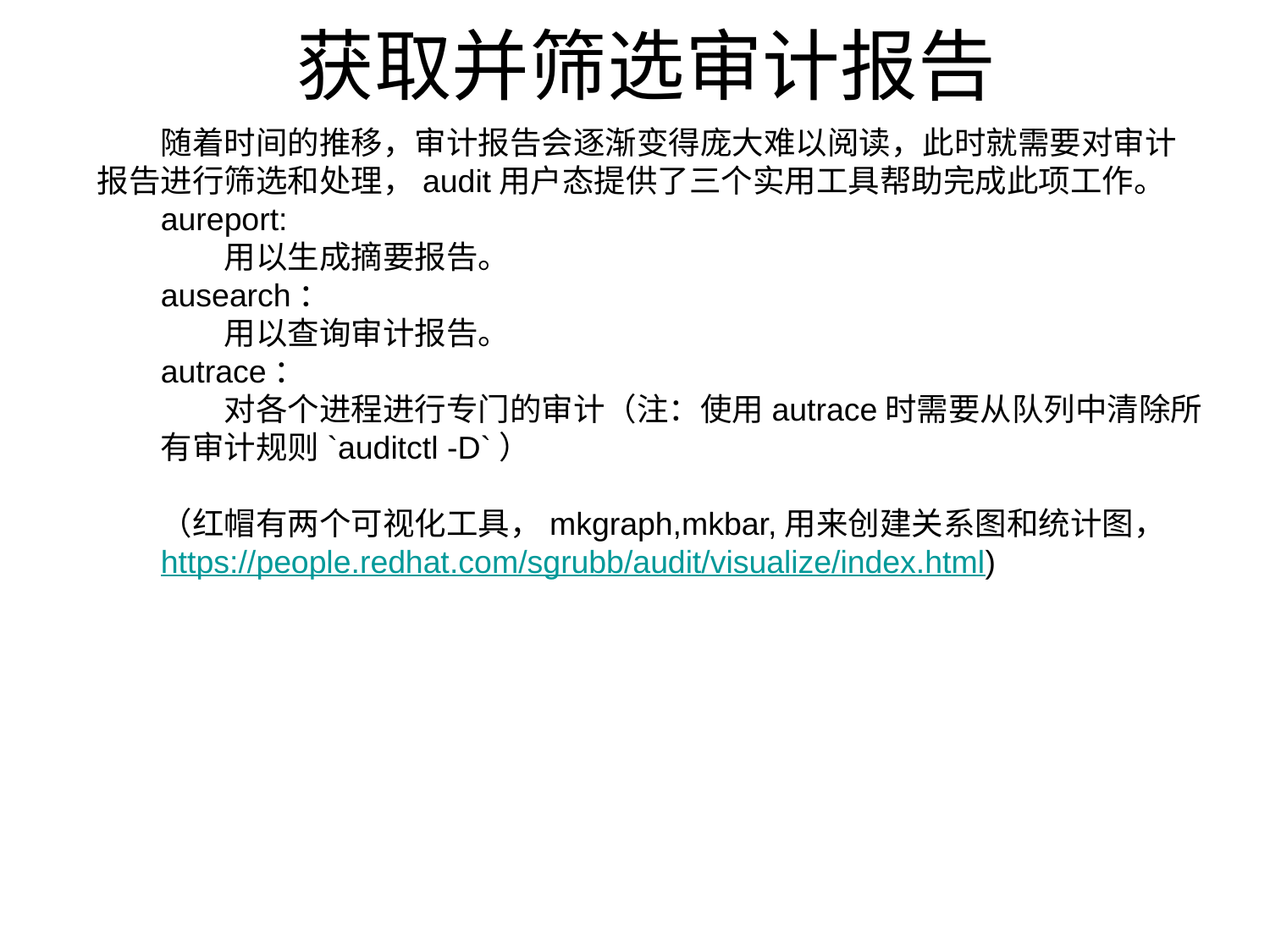

# 获取并筛选审计报告
随着时间的推移，审计报告会逐渐变得庞大难以阅读，此时就需要对审计报告进行筛选和处理，audit用户态提供了三个实用工具帮助完成此项工作。
aureport:
用以生成摘要报告。
ausearch：
用以查询审计报告。
autrace：
对各个进程进行专门的审计（注：使用autrace时需要从队列中清除所有审计规则`auditctl -D`）

（红帽有两个可视化工具，mkgraph,mkbar,用来创建关系图和统计图，
https://people.redhat.com/sgrubb/audit/visualize/index.html)